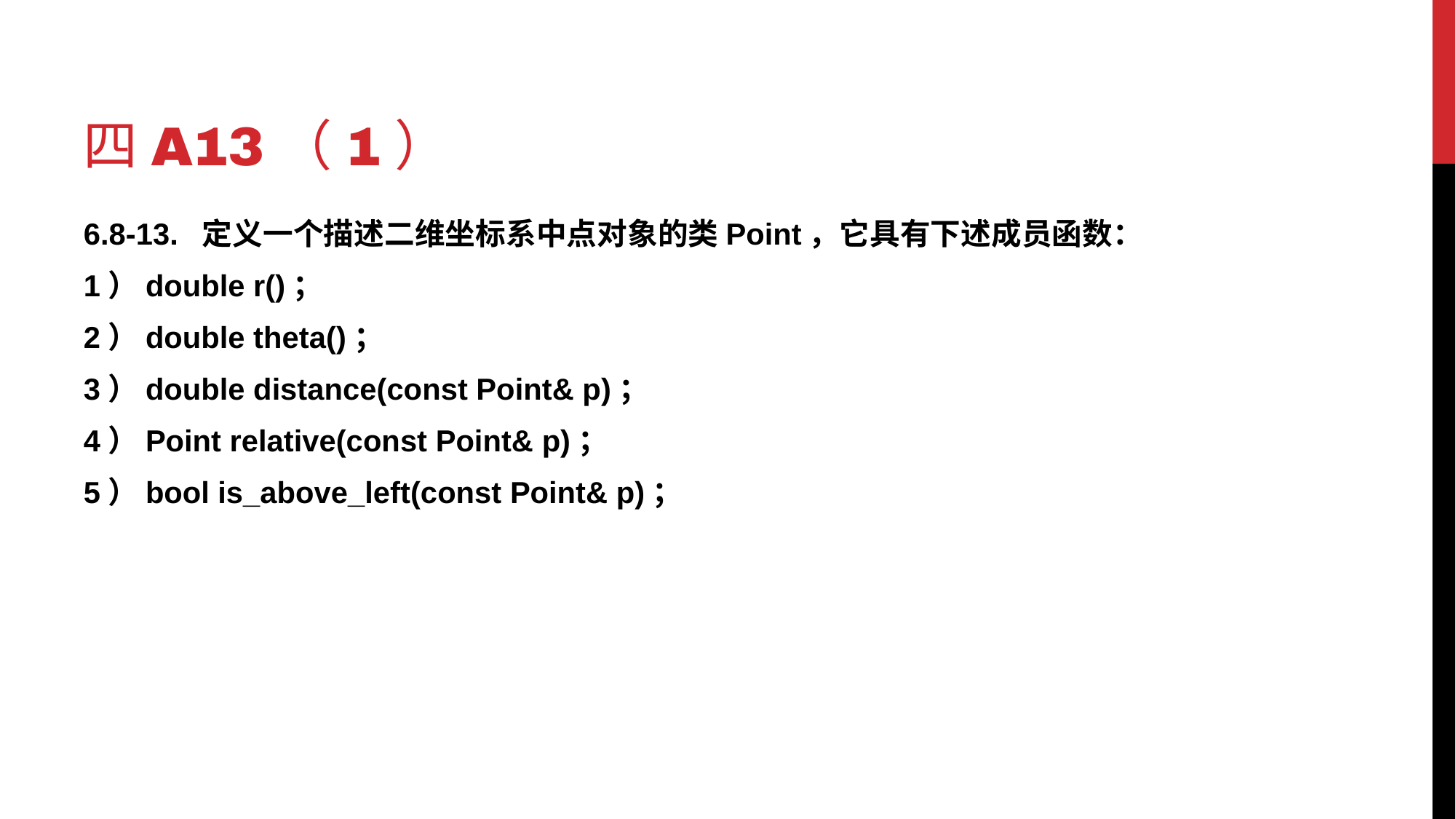

# 四a13（1）
6.8-13.  定义一个描述二维坐标系中点对象的类Point，它具有下述成员函数：
1）double r()；
2）double theta()；
3）double distance(const Point& p)；
4）Point relative(const Point& p)；
5）bool is_above_left(const Point& p)；